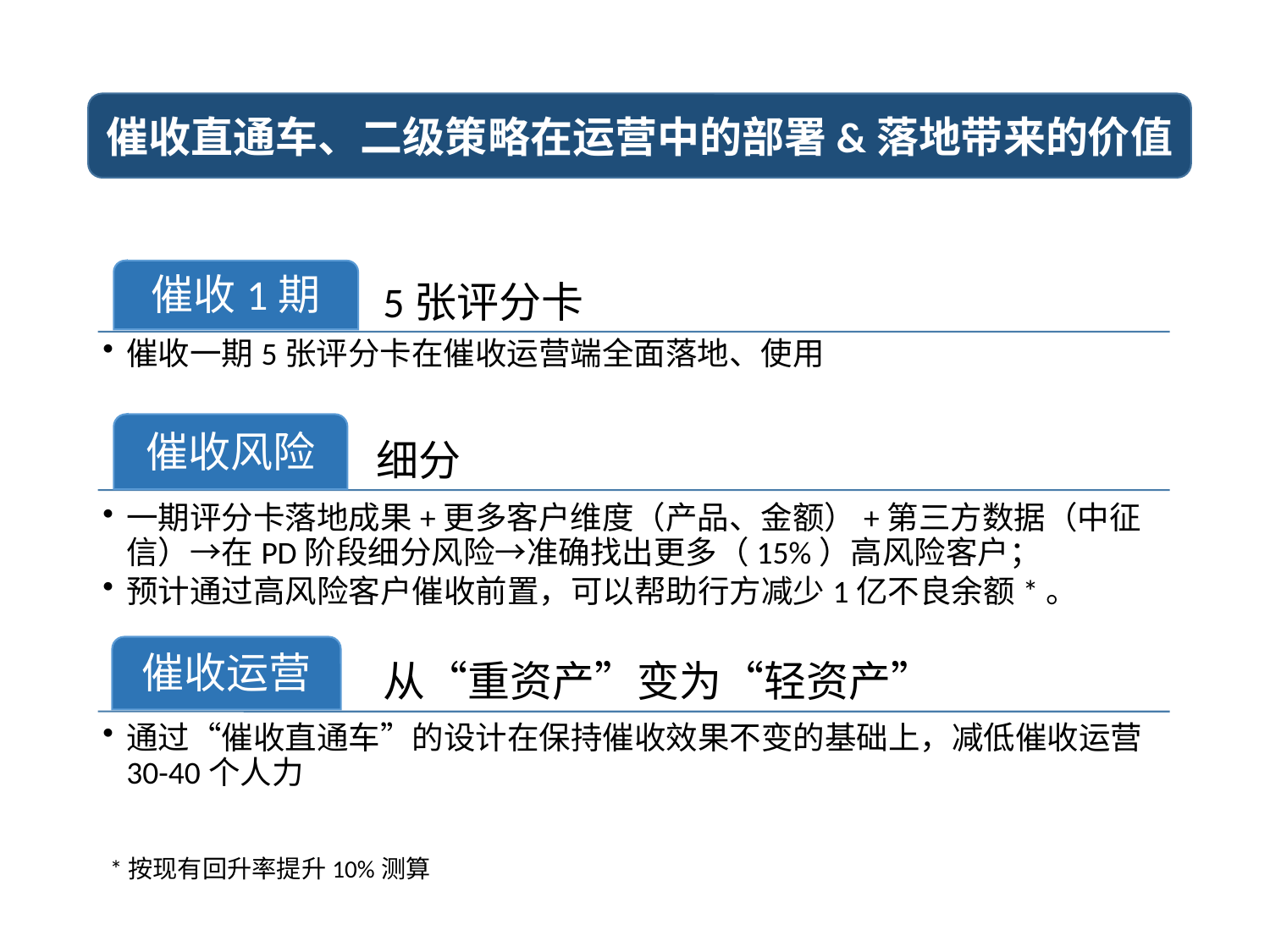

催收直通车、二级策略在运营中的部署&落地带来的价值
5张评分卡
催收1期
催收一期5张评分卡在催收运营端全面落地、使用
细分
催收风险
一期评分卡落地成果+更多客户维度（产品、金额）+第三方数据（中征信）→在PD阶段细分风险→准确找出更多（15%）高风险客户；
预计通过高风险客户催收前置，可以帮助行方减少1亿不良余额*。

从“重资产”变为“轻资产”
催收运营
通过“催收直通车”的设计在保持催收效果不变的基础上，减低催收运营30-40个人力
*按现有回升率提升10%测算